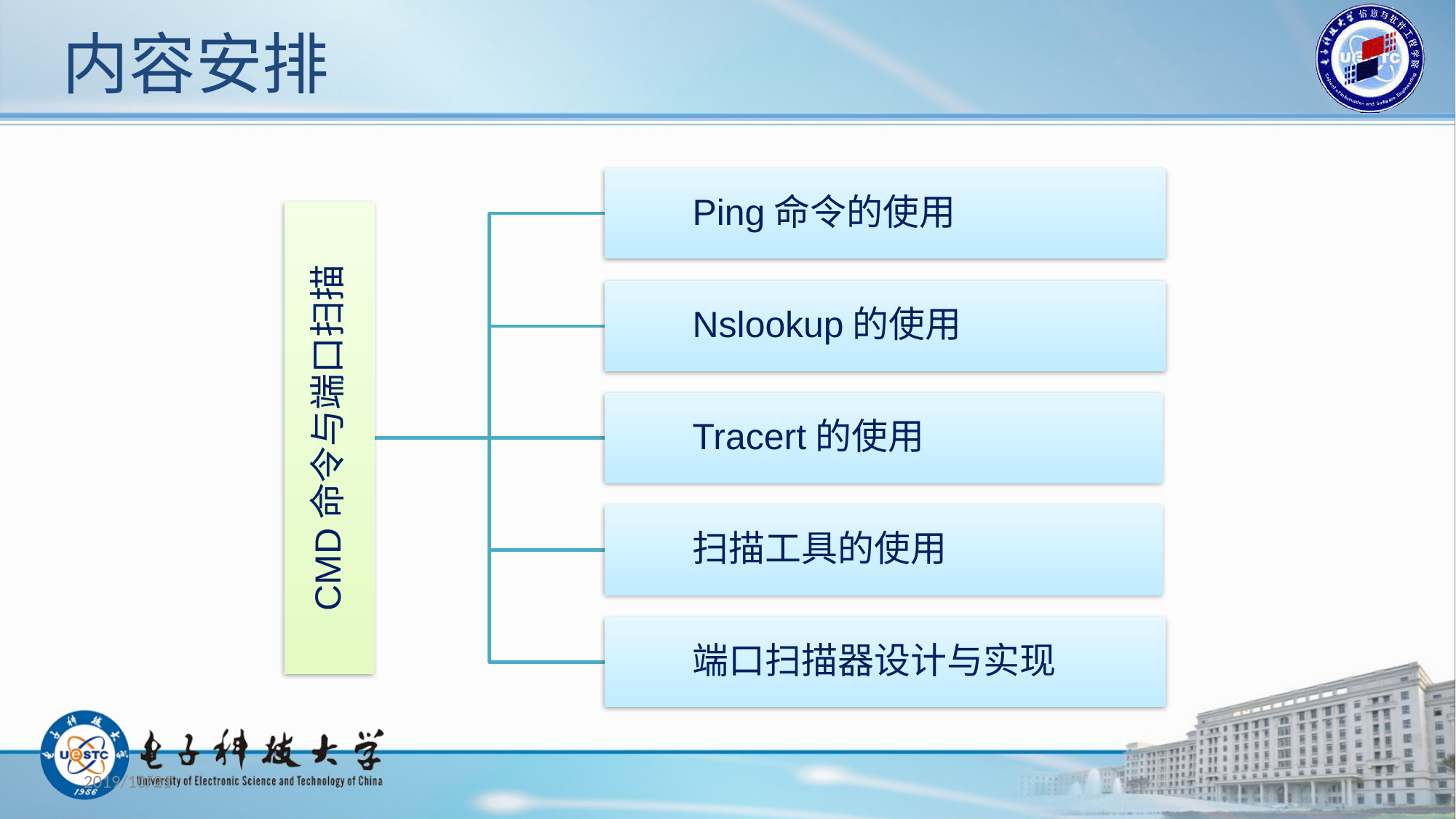

# 内容安排

CMD命令与端口扫描
Ping命令的使用
Nslookup的使用
Tracert的使用
扫描工具的使用
端口扫描器设计与实现
2019/10/21